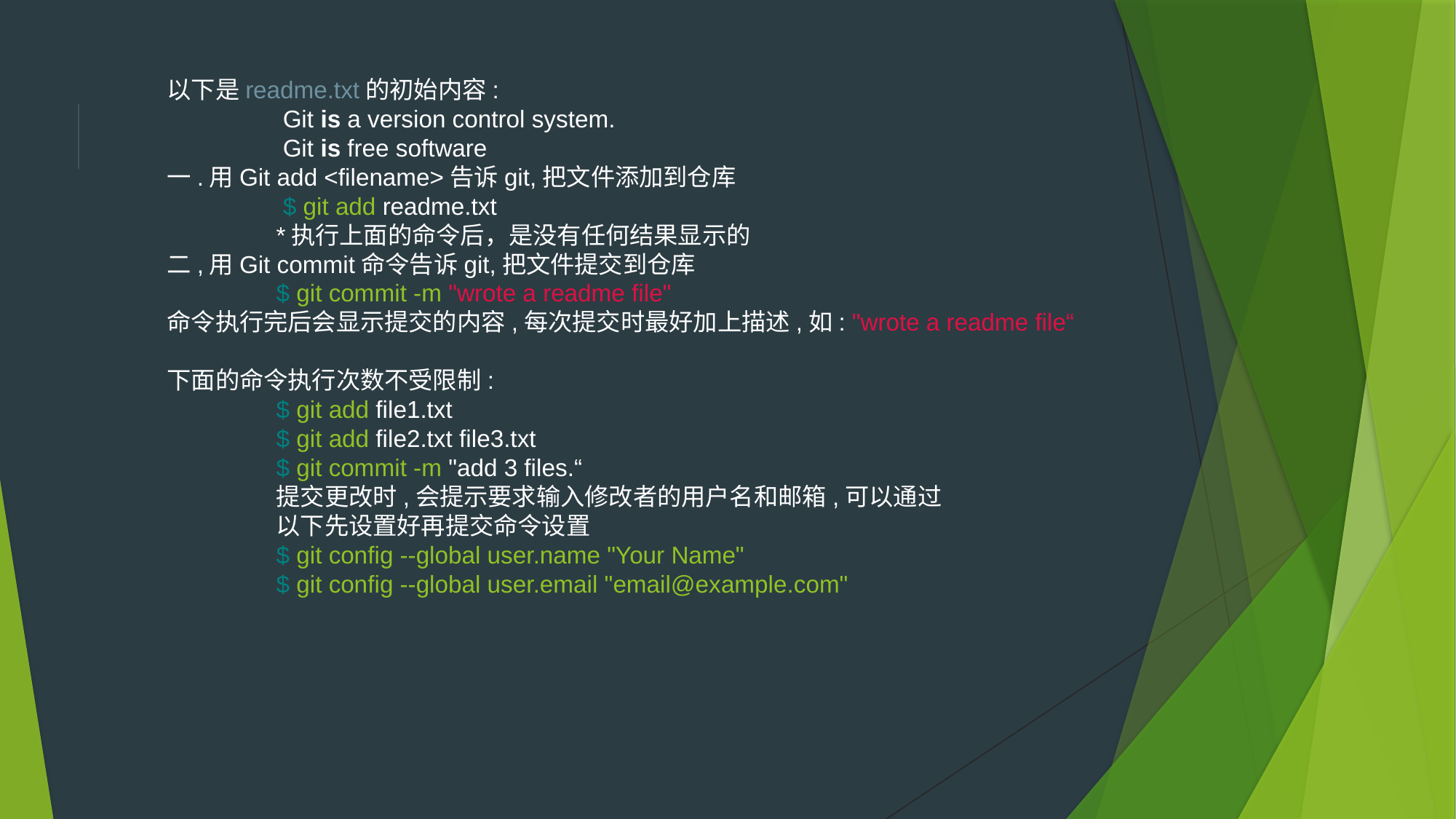

以下是readme.txt的初始内容:
	 Git is a version control system.
	 Git is free software
一.用Git add <filename>告诉git,把文件添加到仓库
         	 $ git add readme.txt
	*执行上面的命令后，是没有任何结果显示的
二,用Git commit命令告诉git,把文件提交到仓库
          	$ git commit -m "wrote a readme file"
命令执行完后会显示提交的内容,每次提交时最好加上描述,如: "wrote a readme file“

下面的命令执行次数不受限制:
	$ git add file1.txt
$ git add file2.txt file3.txt
$ git commit -m "add 3 files.“
提交更改时,会提示要求输入修改者的用户名和邮箱,可以通过
以下先设置好再提交命令设置
$ git config --global user.name "Your Name"
$ git config --global user.email "email@example.com"